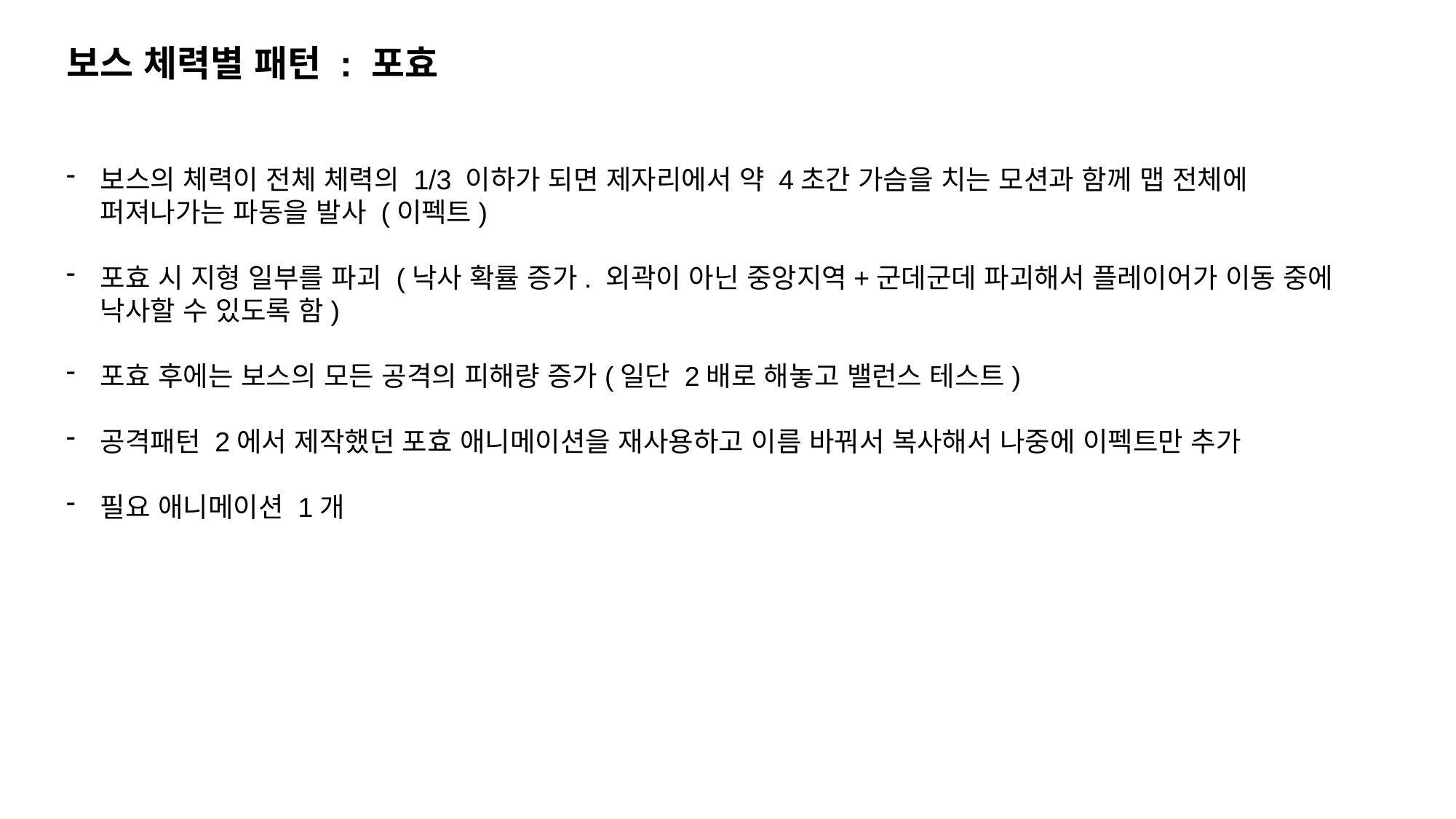

보스 체력별 패턴 : 포효
보스의 체력이 전체 체력의 1/3 이하가 되면 제자리에서 약 4초간 가슴을 치는 모션과 함께 맵 전체에 퍼져나가는 파동을 발사 (이펙트)

포효 시 지형 일부를 파괴 (낙사 확률 증가. 외곽이 아닌 중앙지역+군데군데 파괴해서 플레이어가 이동 중에 낙사할 수 있도록 함)

포효 후에는 보스의 모든 공격의 피해량 증가(일단 2배로 해놓고 밸런스 테스트)

공격패턴 2에서 제작했던 포효 애니메이션을 재사용하고 이름 바꿔서 복사해서 나중에 이펙트만 추가

필요 애니메이션 1개